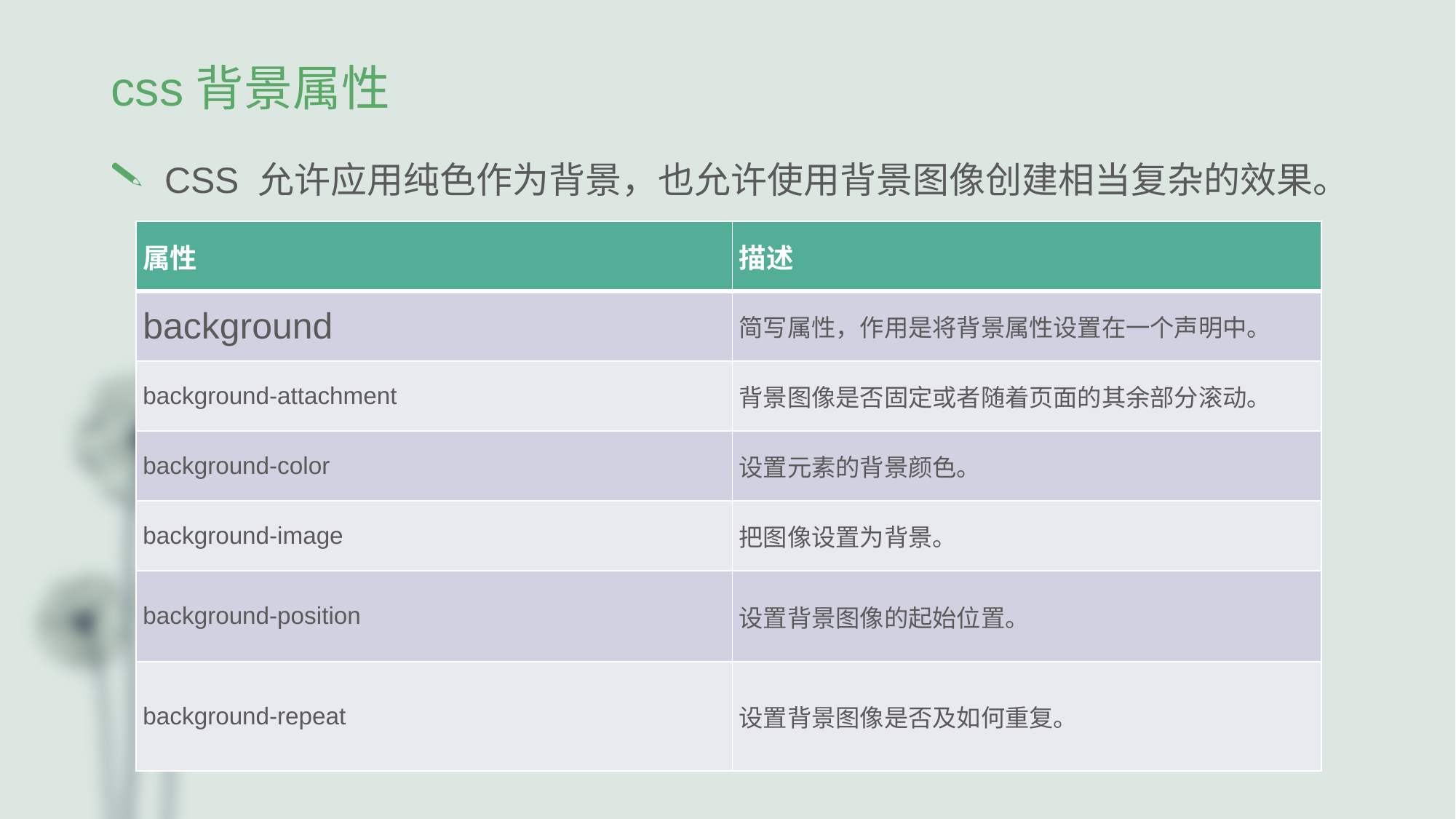

# css背景属性
CSS 允许应用纯色作为背景，也允许使用背景图像创建相当复杂的效果。

| 属性 | 描述 |
| --- | --- |
| background | 简写属性，作用是将背景属性设置在一个声明中。 |
| background-attachment | 背景图像是否固定或者随着页面的其余部分滚动。 |
| background-color | 设置元素的背景颜色。 |
| background-image | 把图像设置为背景。 |
| background-position | 设置背景图像的起始位置。 |
| background-repeat | 设置背景图像是否及如何重复。 |